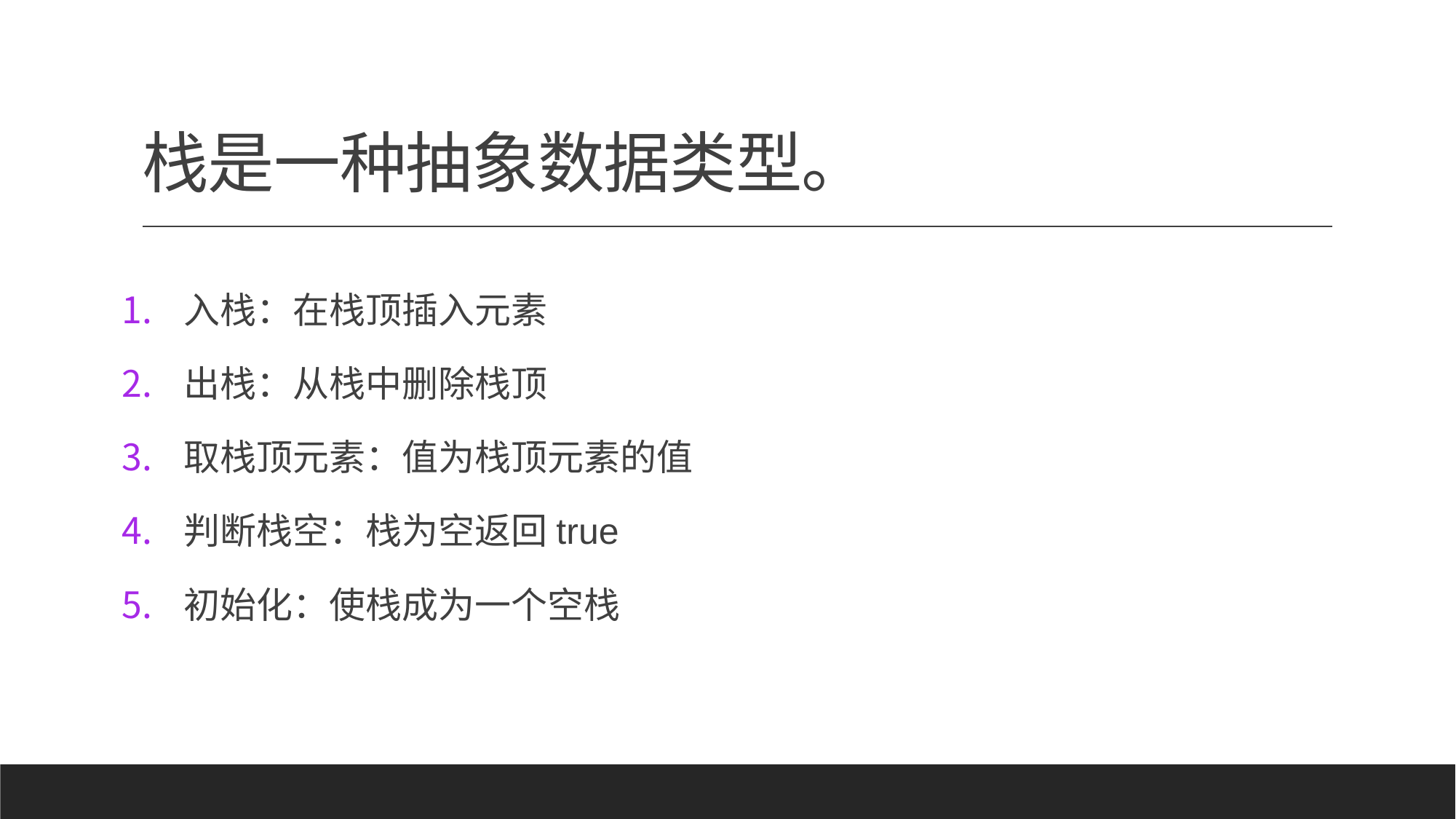

# 栈是一种抽象数据类型。
入栈：在栈顶插入元素
出栈：从栈中删除栈顶
取栈顶元素：值为栈顶元素的值
判断栈空：栈为空返回true
初始化：使栈成为一个空栈